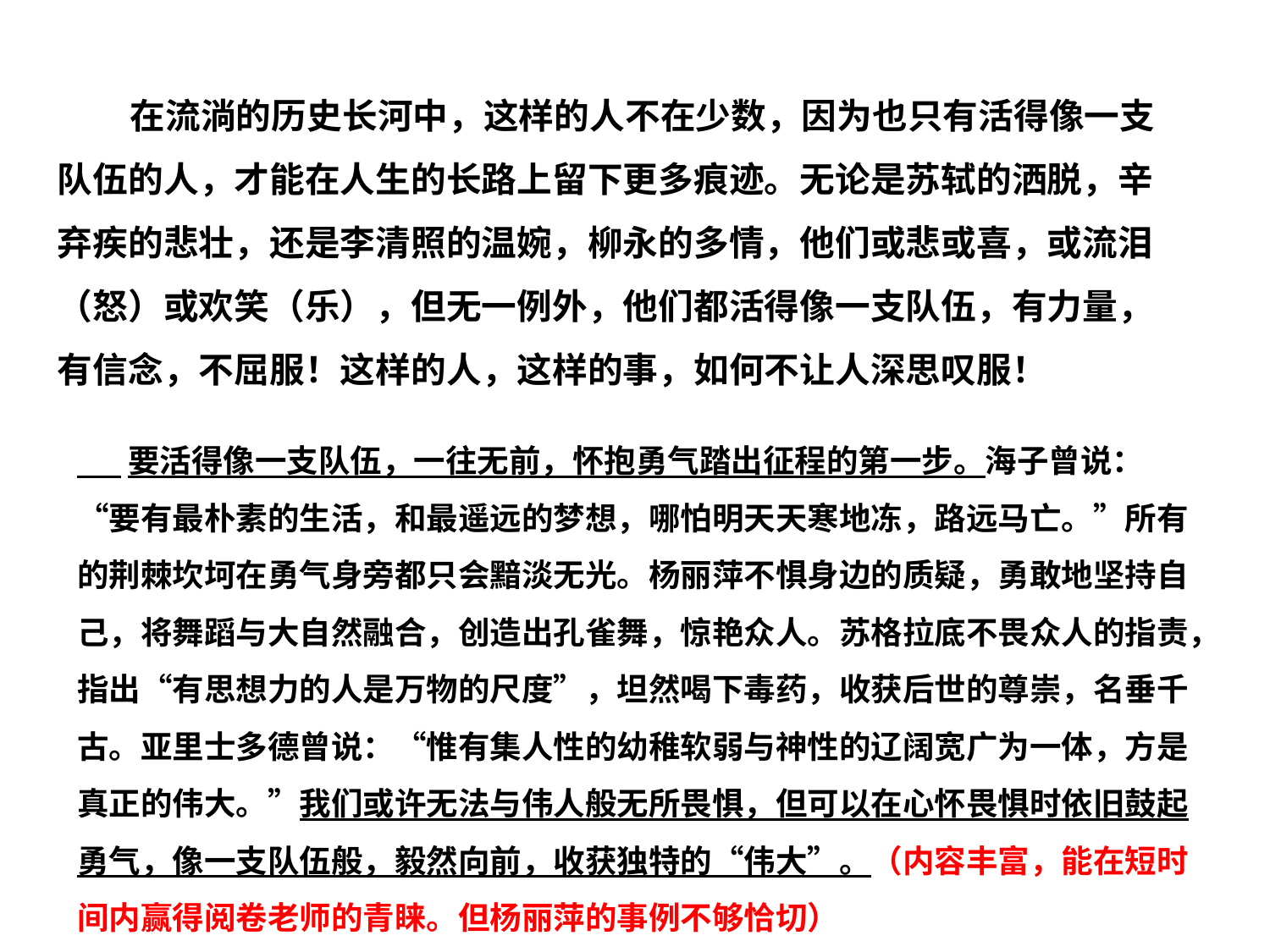

在流淌的历史长河中，这样的人不在少数，因为也只有活得像一支队伍的人，才能在人生的长路上留下更多痕迹。无论是苏轼的洒脱，辛弃疾的悲壮，还是李清照的温婉，柳永的多情，他们或悲或喜，或流泪（怒）或欢笑（乐），但无一例外，他们都活得像一支队伍，有力量，有信念，不屈服！这样的人，这样的事，如何不让人深思叹服！

      要活得像一支队伍，一往无前，怀抱勇气踏出征程的第一步。海子曾说：“要有最朴素的生活，和最遥远的梦想，哪怕明天天寒地冻，路远马亡。”所有的荆棘坎坷在勇气身旁都只会黯淡无光。杨丽萍不惧身边的质疑，勇敢地坚持自己，将舞蹈与大自然融合，创造出孔雀舞，惊艳众人。苏格拉底不畏众人的指责，指出“有思想力的人是万物的尺度”，坦然喝下毒药，收获后世的尊崇，名垂千古。亚里士多德曾说：“惟有集人性的幼稚软弱与神性的辽阔宽广为一体，方是真正的伟大。”我们或许无法与伟人般无所畏惧，但可以在心怀畏惧时依旧鼓起勇气，像一支队伍般，毅然向前，收获独特的“伟大”。（内容丰富，能在短时间内赢得阅卷老师的青睐。但杨丽萍的事例不够恰切）